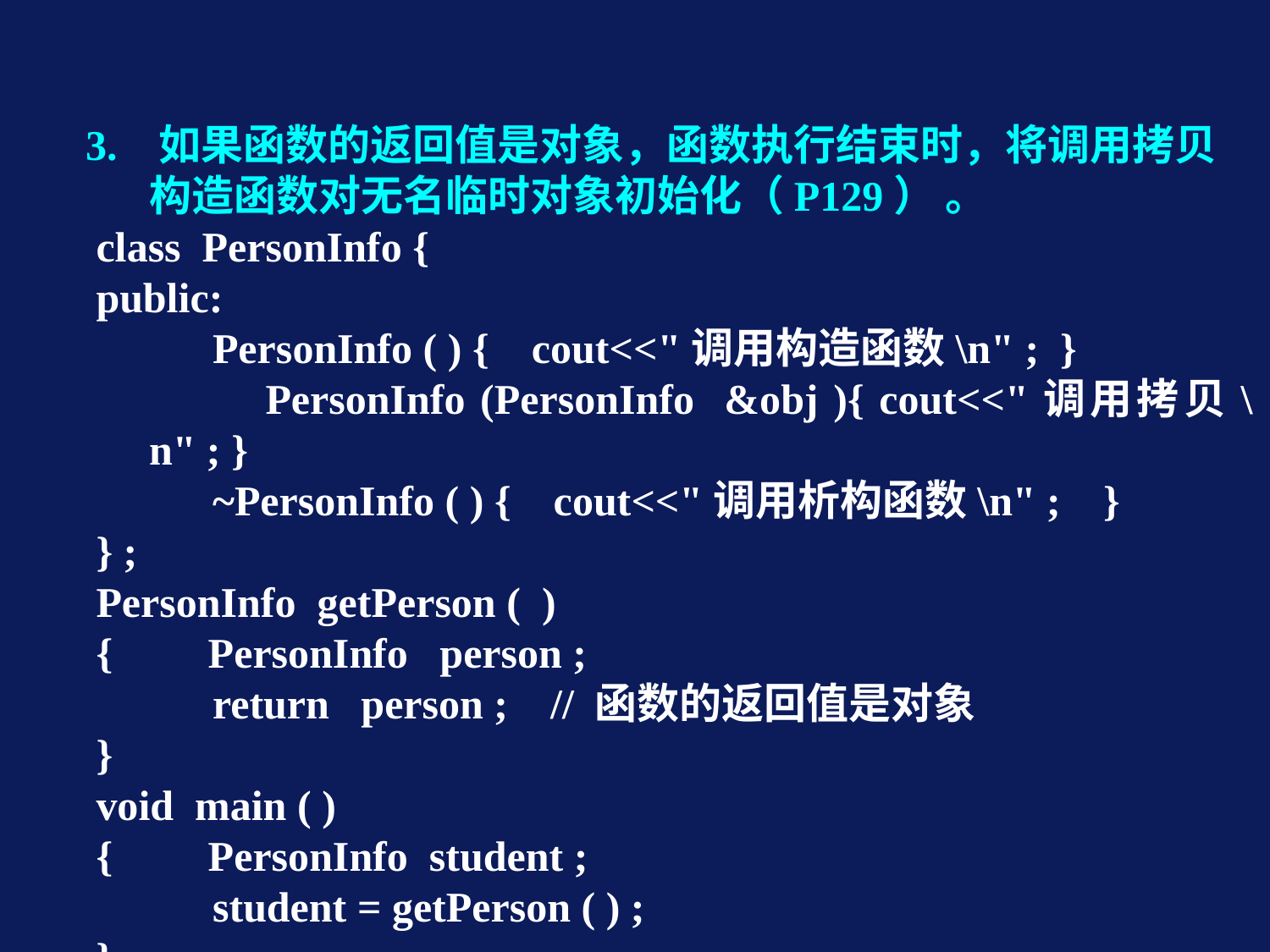

3.   如果函数的返回值是对象，函数执行结束时，将调用拷贝构造函数对无名临时对象初始化（P129） 。
 class  PersonInfo {
 public:
            PersonInfo ( ) {    cout<<"调用构造函数\n" ;  }
            PersonInfo (PersonInfo  &obj ){ cout<<"调用拷贝\n" ; }
            ~PersonInfo ( ) {    cout<<"调用析构函数\n" ;    }
 } ;
 PersonInfo  getPerson (  )
 {         PersonInfo   person ;
            return   person ;    // 函数的返回值是对象
 }
 void  main ( )
 {         PersonInfo  student ;
            student = getPerson ( ) ;
 }